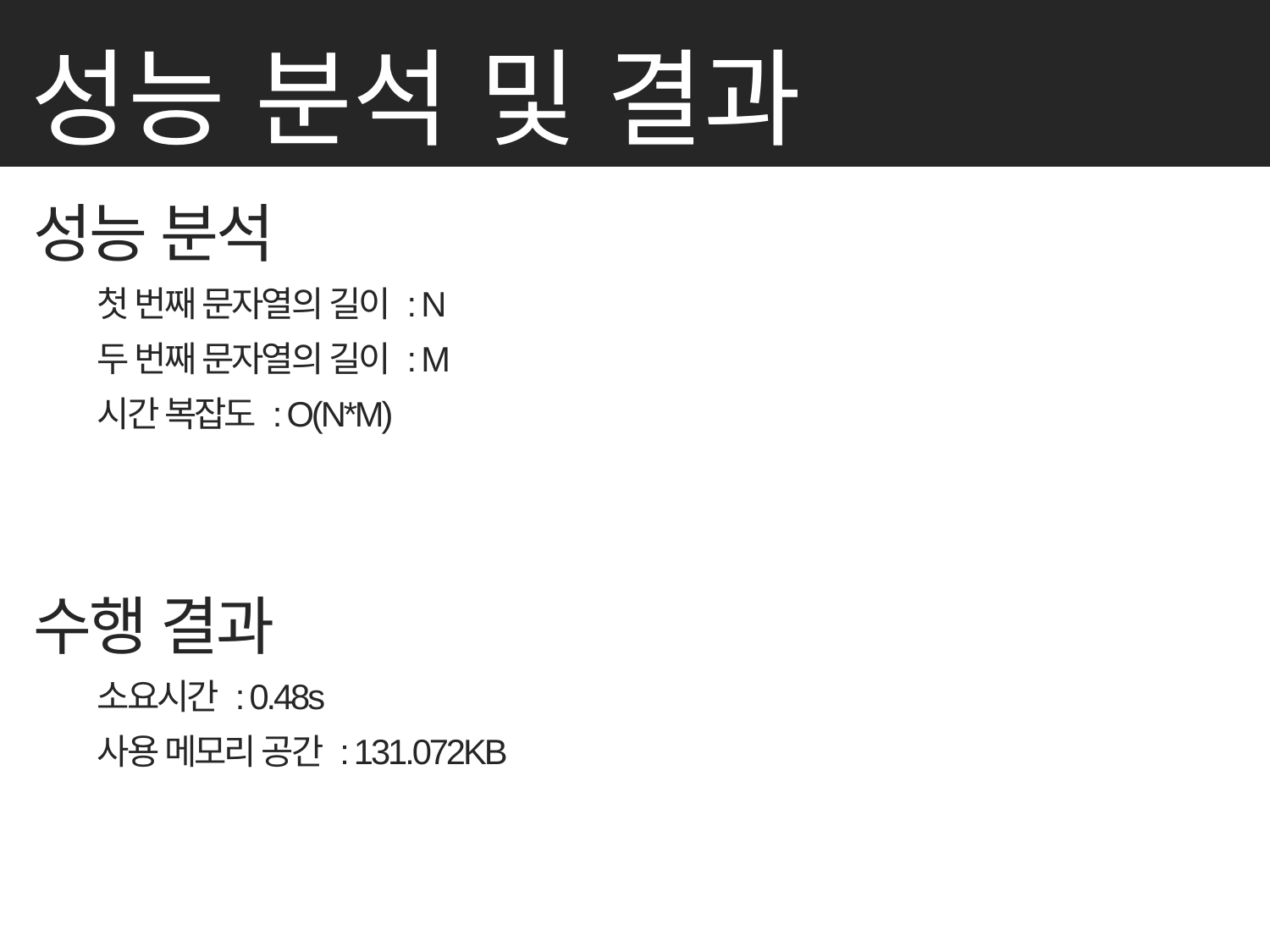

성능 분석 및 결과
문제설명
성능 분석
첫 번째 문자열의 길이 : N
두 번째 문자열의 길이 : M
시간 복잡도 : O(N*M)

수행 결과
소요시간 : 0.48s
사용 메모리 공간 : 131.072KB